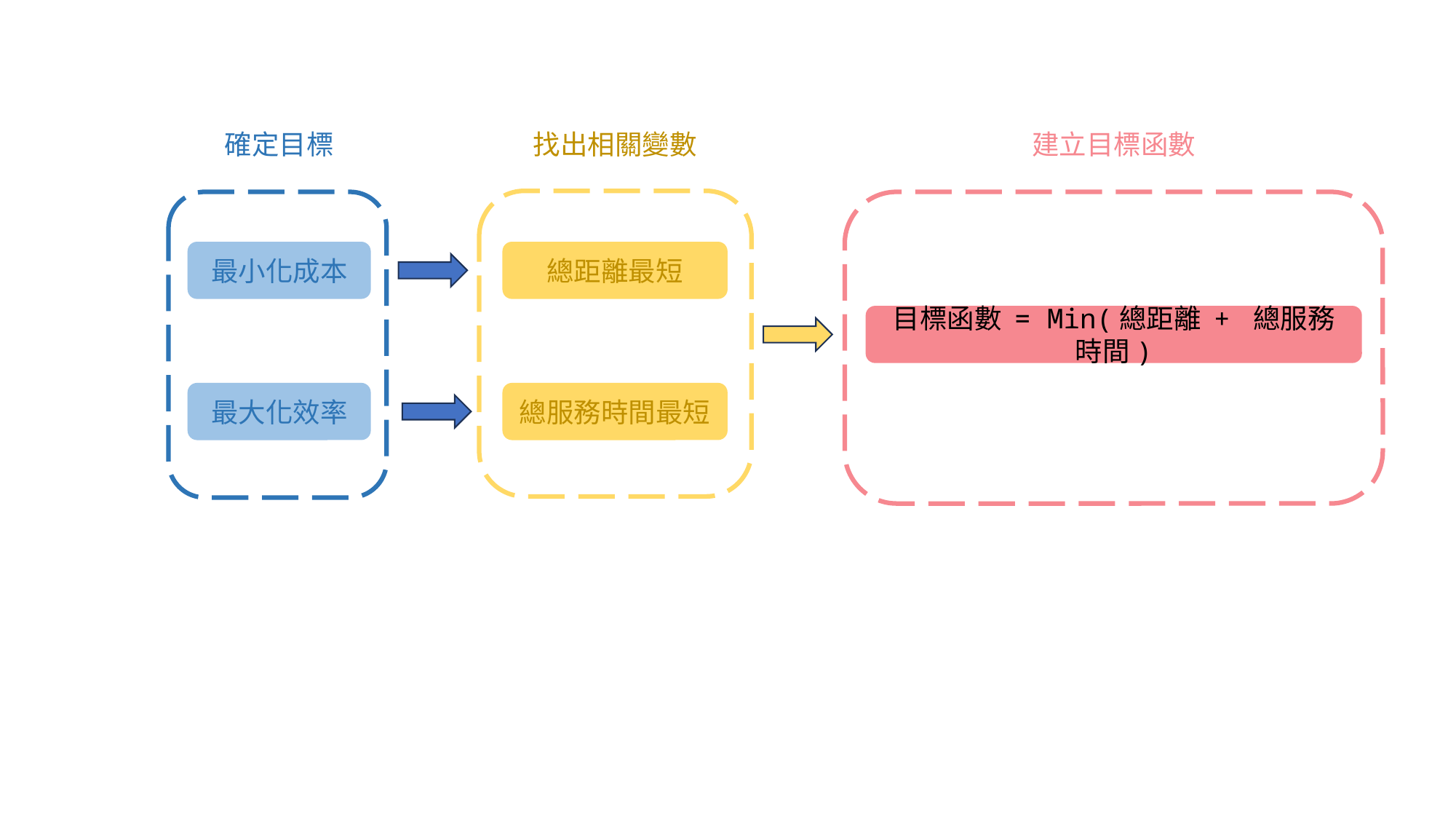

確定目標
找出相關變數
建立目標函數

最小化成本
總距離最短

目標函數 = Min(總距離 + 總服務時間)

最大化效率
總服務時間最短